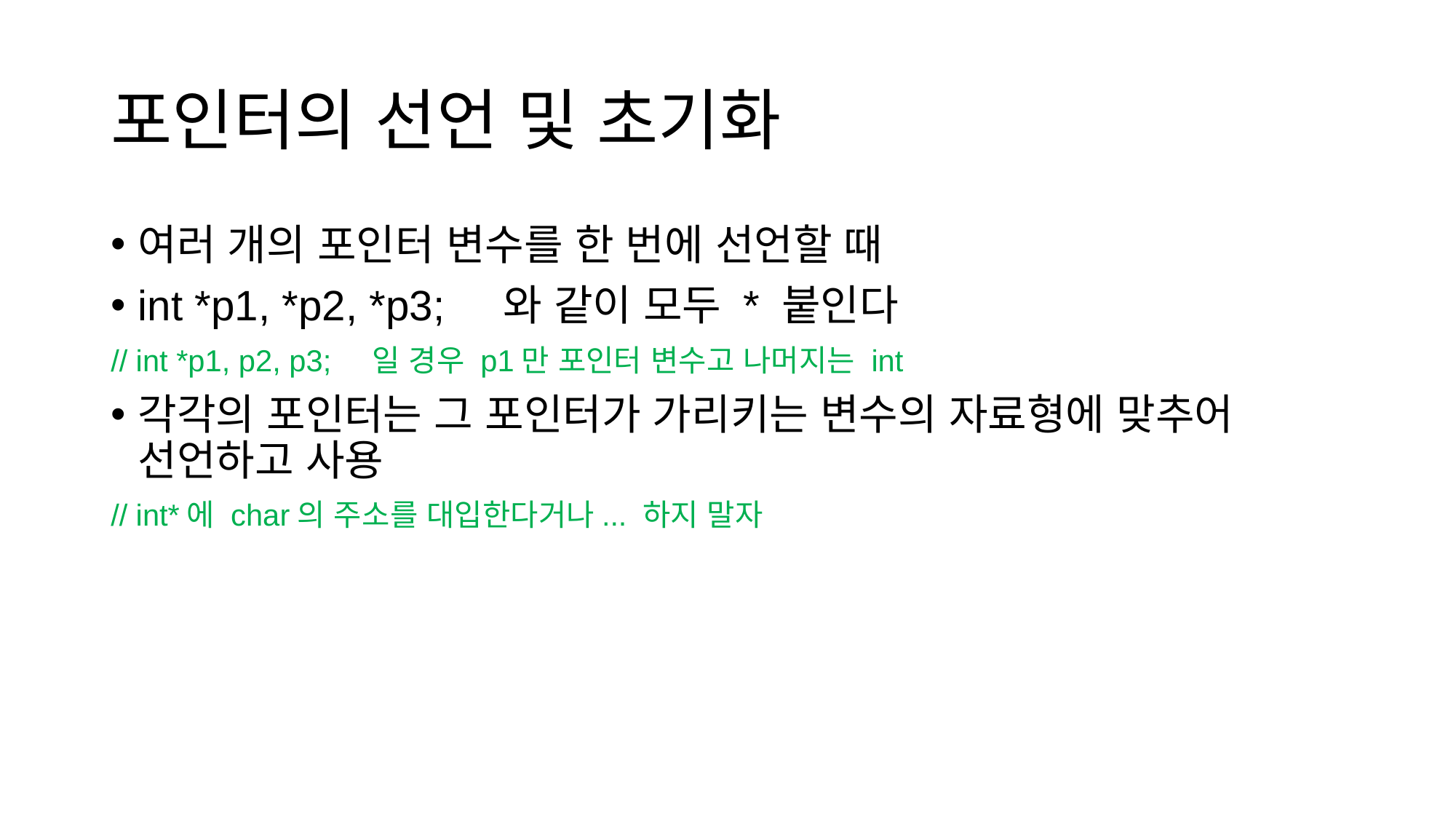

포인터의 선언 및 초기화
여러 개의 포인터 변수를 한 번에 선언할 때
int *p1, *p2, *p3;    와 같이 모두 * 붙인다
// int *p1, p2, p3;    일 경우 p1만 포인터 변수고 나머지는 int
각각의 포인터는 그 포인터가 가리키는 변수의 자료형에 맞추어 선언하고 사용
// int*에 char의 주소를 대입한다거나... 하지 말자